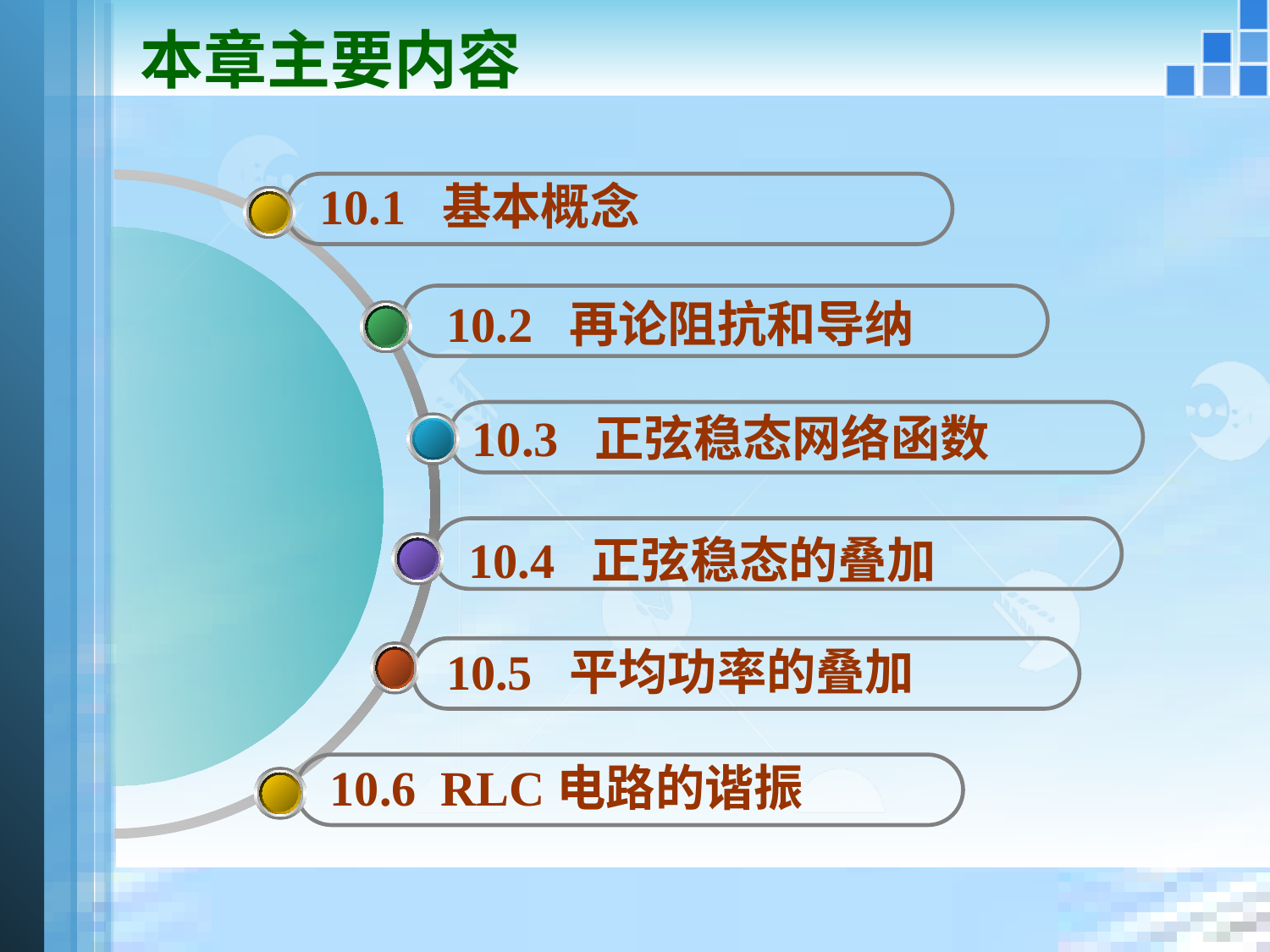

# 本章主要内容
10.1  基本概念

10.2  再论阻抗和导纳

10.3  正弦稳态网络函数

 10.4  正弦稳态的叠加

10.5  平均功率的叠加

10.6  RLC电路的谐振